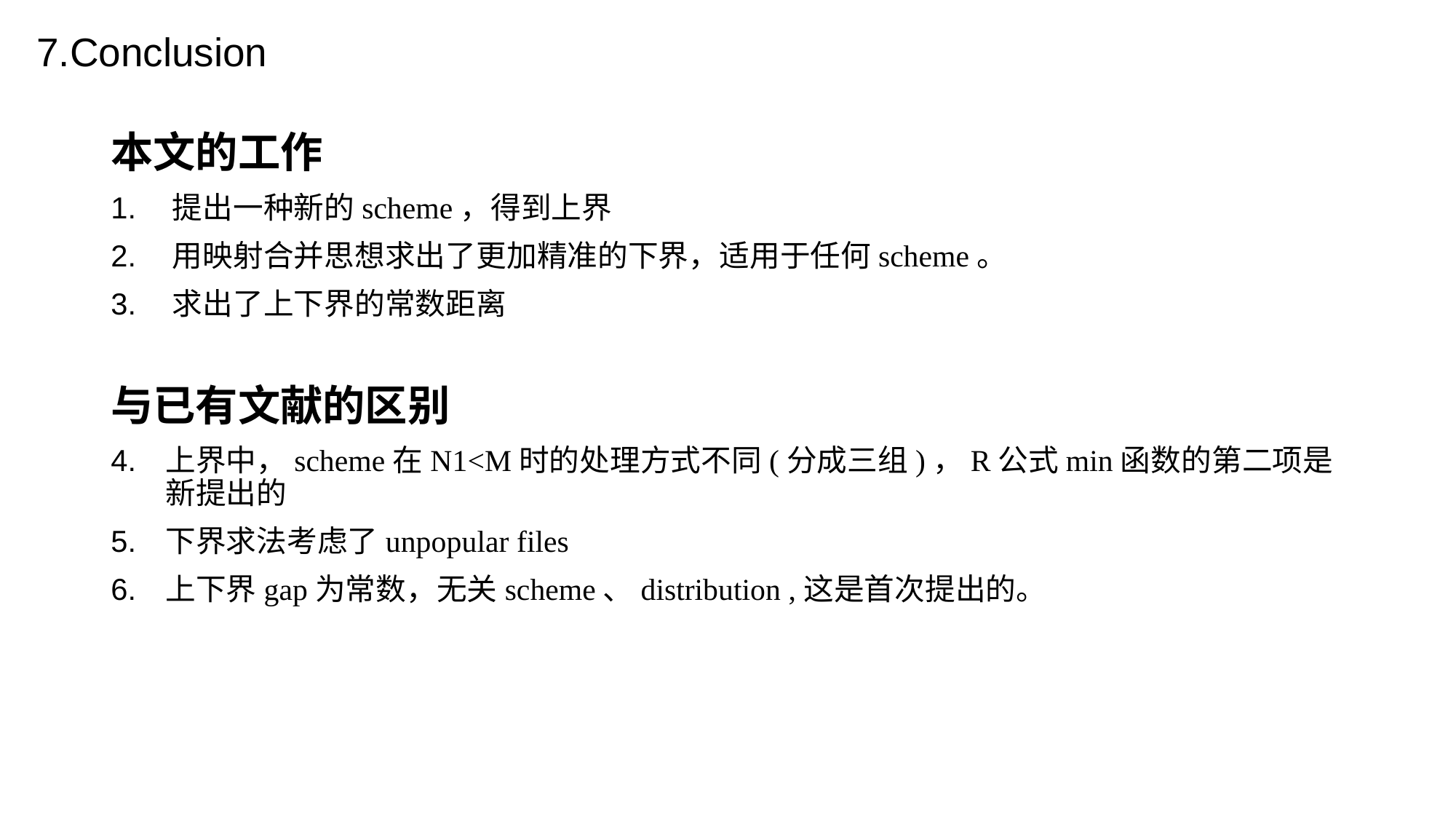

# 7.Conclusion
本文的工作
提出一种新的scheme，得到上界
用映射合并思想求出了更加精准的下界，适用于任何scheme。
求出了上下界的常数距离

与已有文献的区别
上界中，scheme在N1<M时的处理方式不同(分成三组)，R公式min函数的第二项是新提出的
下界求法考虑了unpopular files
上下界gap为常数，无关scheme、distribution ,这是首次提出的。